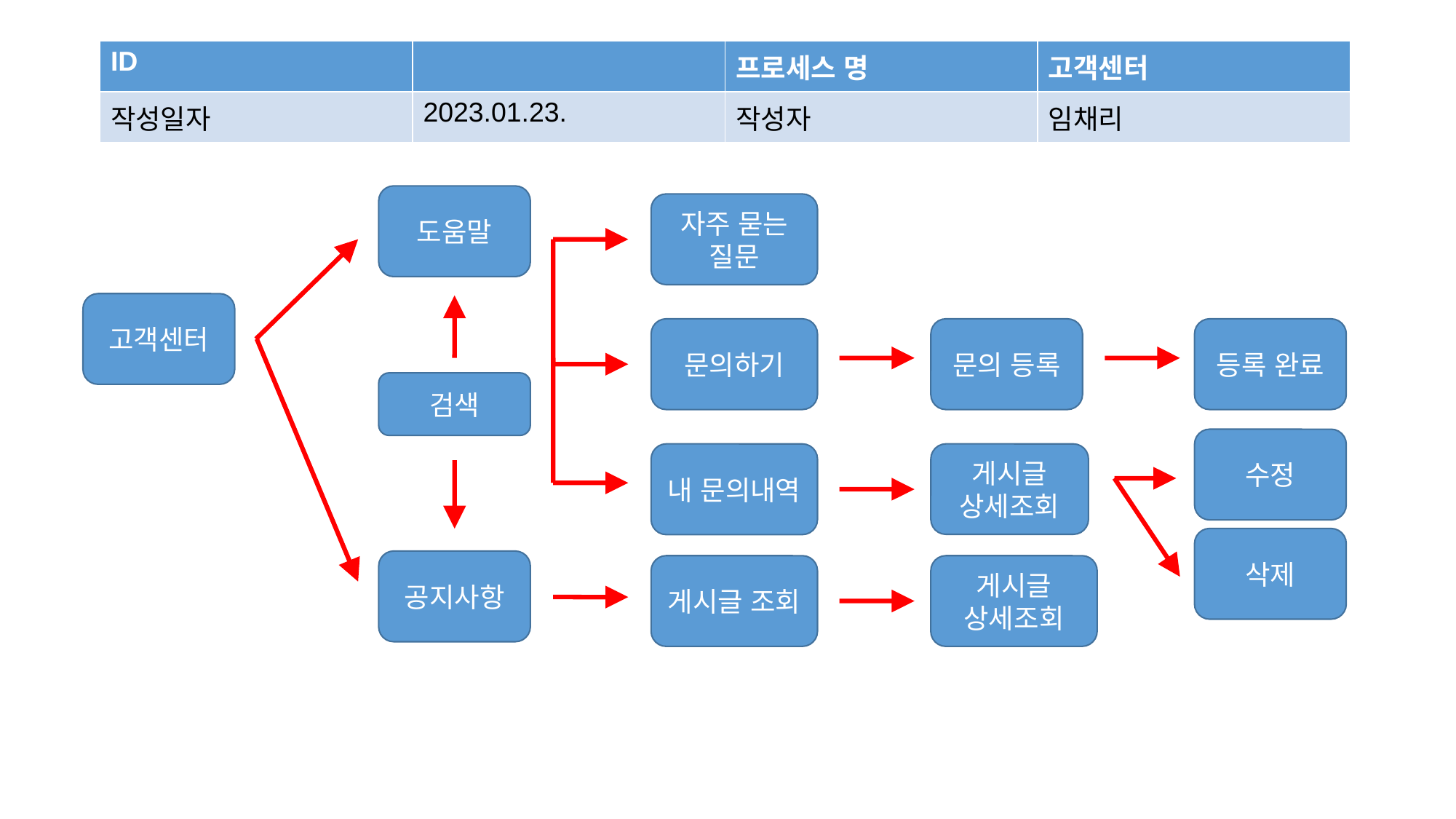

| ID |  | 프로세스 명 | 고객센터 |
| --- | --- | --- | --- |
| 작성일자 | 2023.01.23. | 작성자 | 임채리 |
도움말
자주 묻는 질문
고객센터
문의하기
문의 등록
등록 완료
검색
수정
내 문의내역
게시글 상세조회
삭제
공지사항
게시글 조회
게시글 상세조회